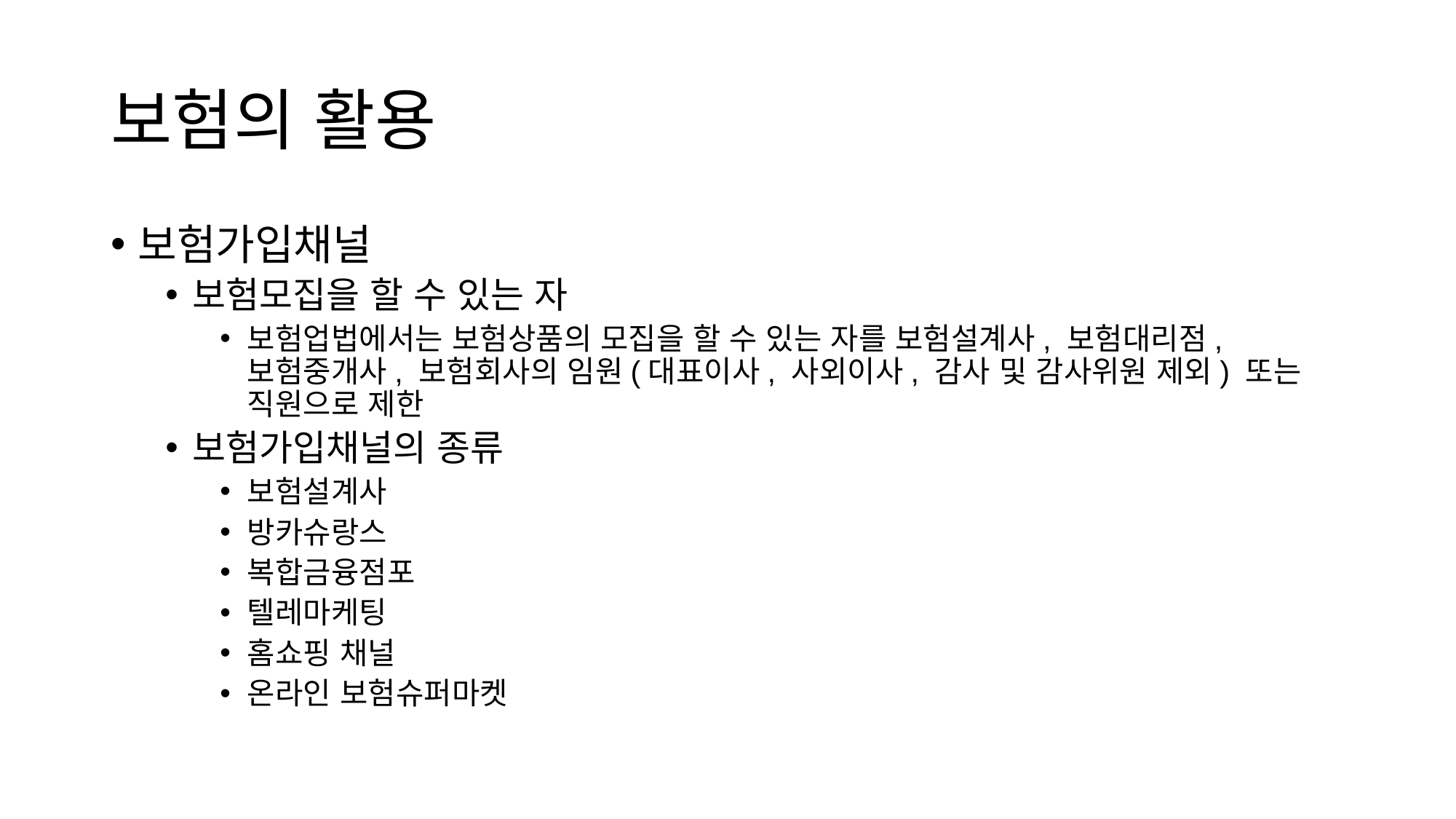

# 보험의 활용
보험가입채널
보험모집을 할 수 있는 자
보험업법에서는 보험상품의 모집을 할 수 있는 자를 보험설계사, 보험대리점, 보험중개사, 보험회사의 임원(대표이사, 사외이사, 감사 및 감사위원 제외) 또는 직원으로 제한
보험가입채널의 종류
보험설계사
방카슈랑스
복합금융점포
텔레마케팅
홈쇼핑 채널
온라인 보험슈퍼마켓